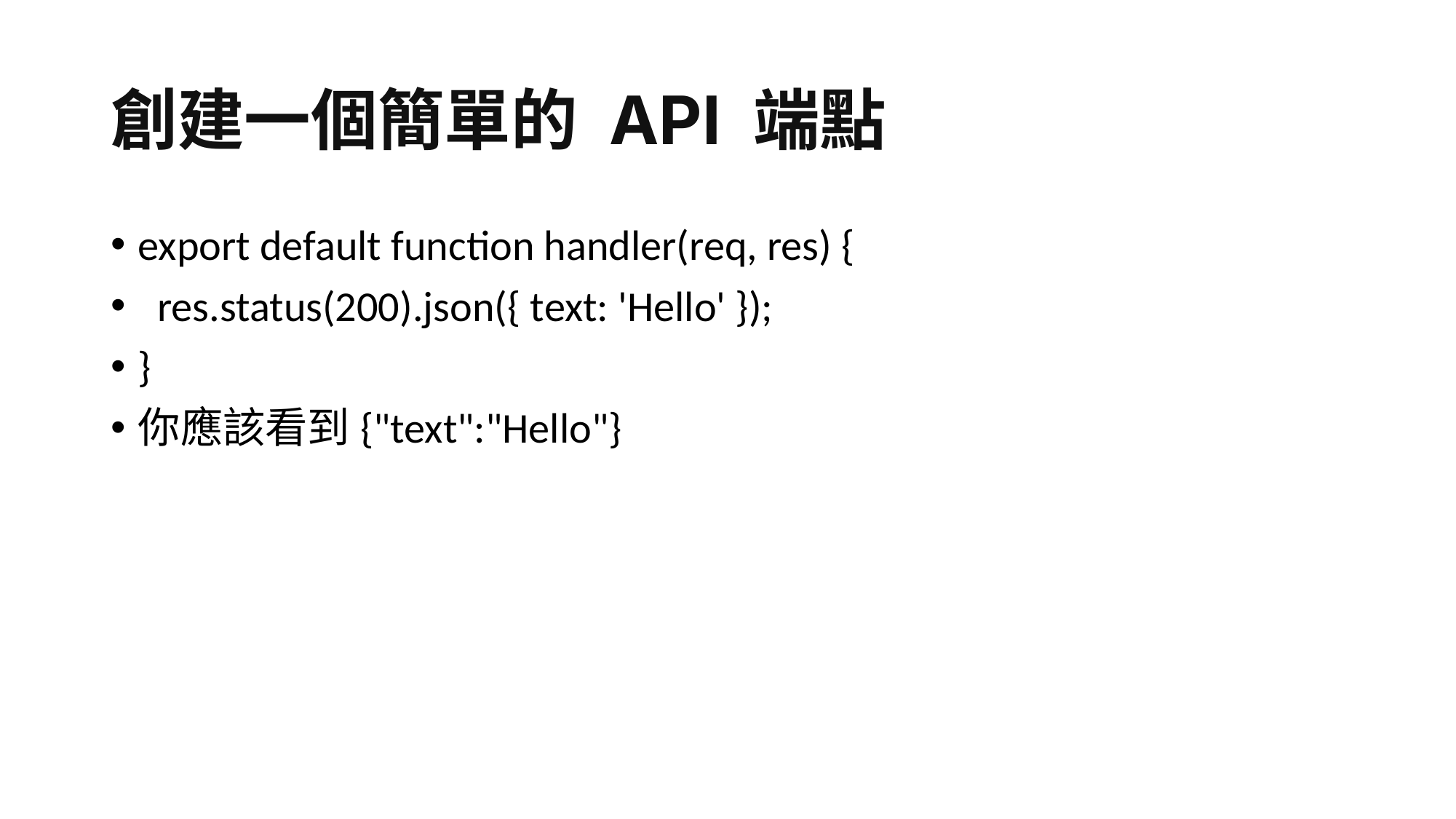

# 創建一個簡單的 API 端點
export default function handler(req, res) {
  res.status(200).json({ text: 'Hello' });
}
你應該看到{"text":"Hello"}